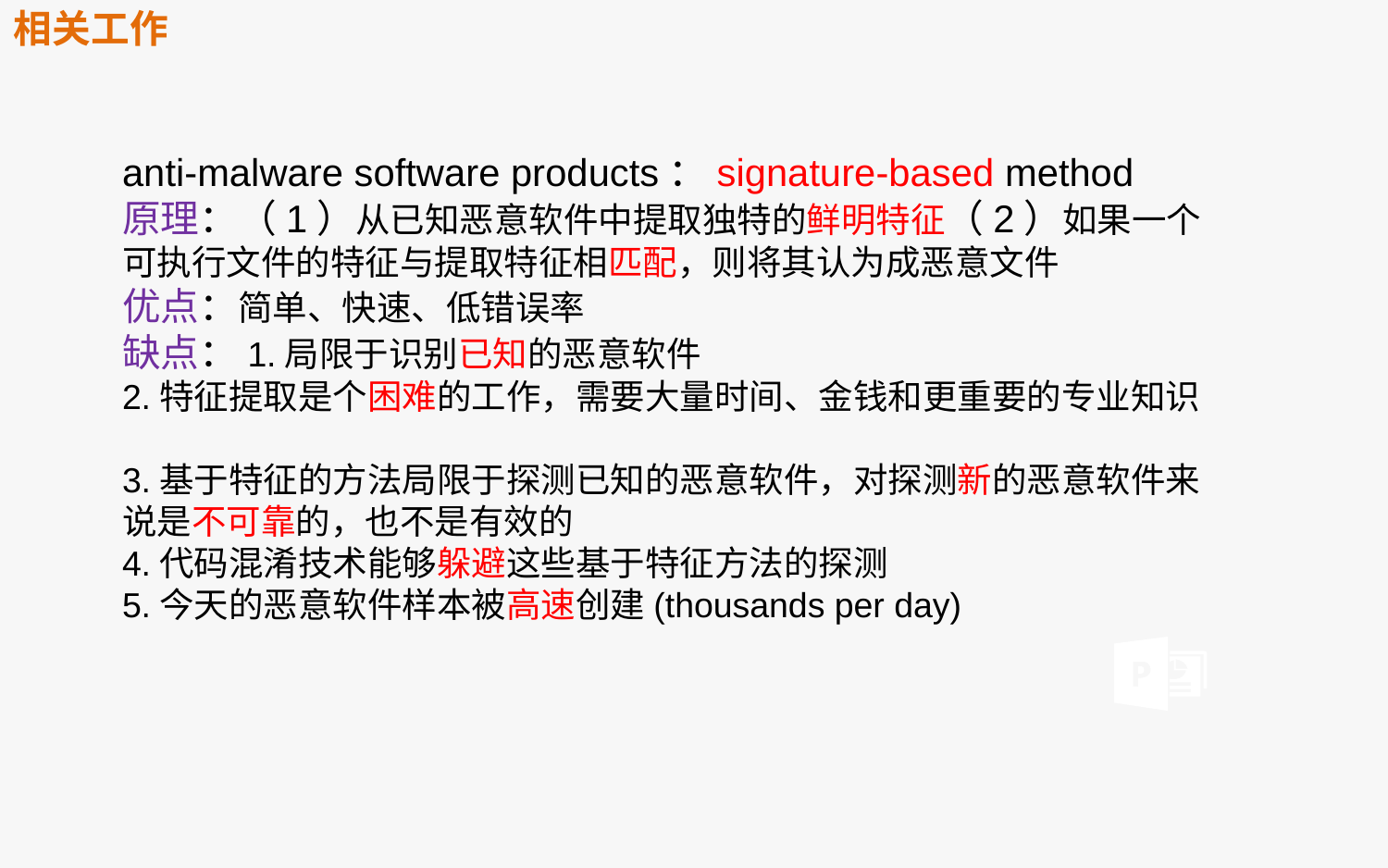

相关工作
anti-malware software products：signature-based method
原理：（1）从已知恶意软件中提取独特的鲜明特征（2）如果一个可执行文件的特征与提取特征相匹配，则将其认为成恶意文件
优点：简单、快速、低错误率
缺点：1.局限于识别已知的恶意软件
2.特征提取是个困难的工作，需要大量时间、金钱和更重要的专业知识
3.基于特征的方法局限于探测已知的恶意软件，对探测新的恶意软件来说是不可靠的，也不是有效的
4.代码混淆技术能够躲避这些基于特征方法的探测
5.今天的恶意软件样本被高速创建(thousands per day)